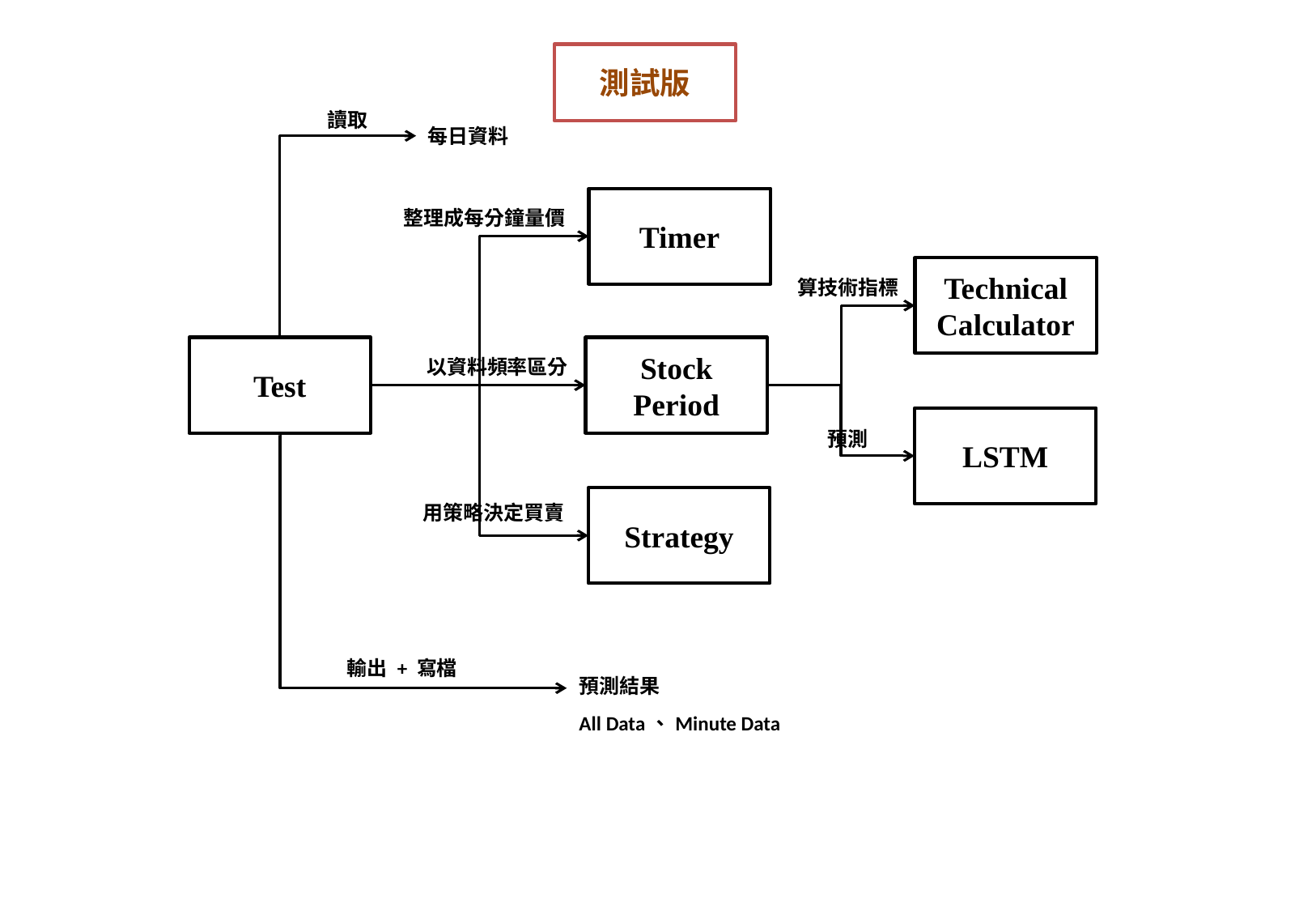

測試版
讀取
每日資料
Timer
整理成每分鐘量價
Technical Calculator
算技術指標
Stock Period
Test
以資料頻率區分
LSTM
預測
Strategy
用策略決定買賣
輸出 + 寫檔
預測結果
All Data、Minute Data